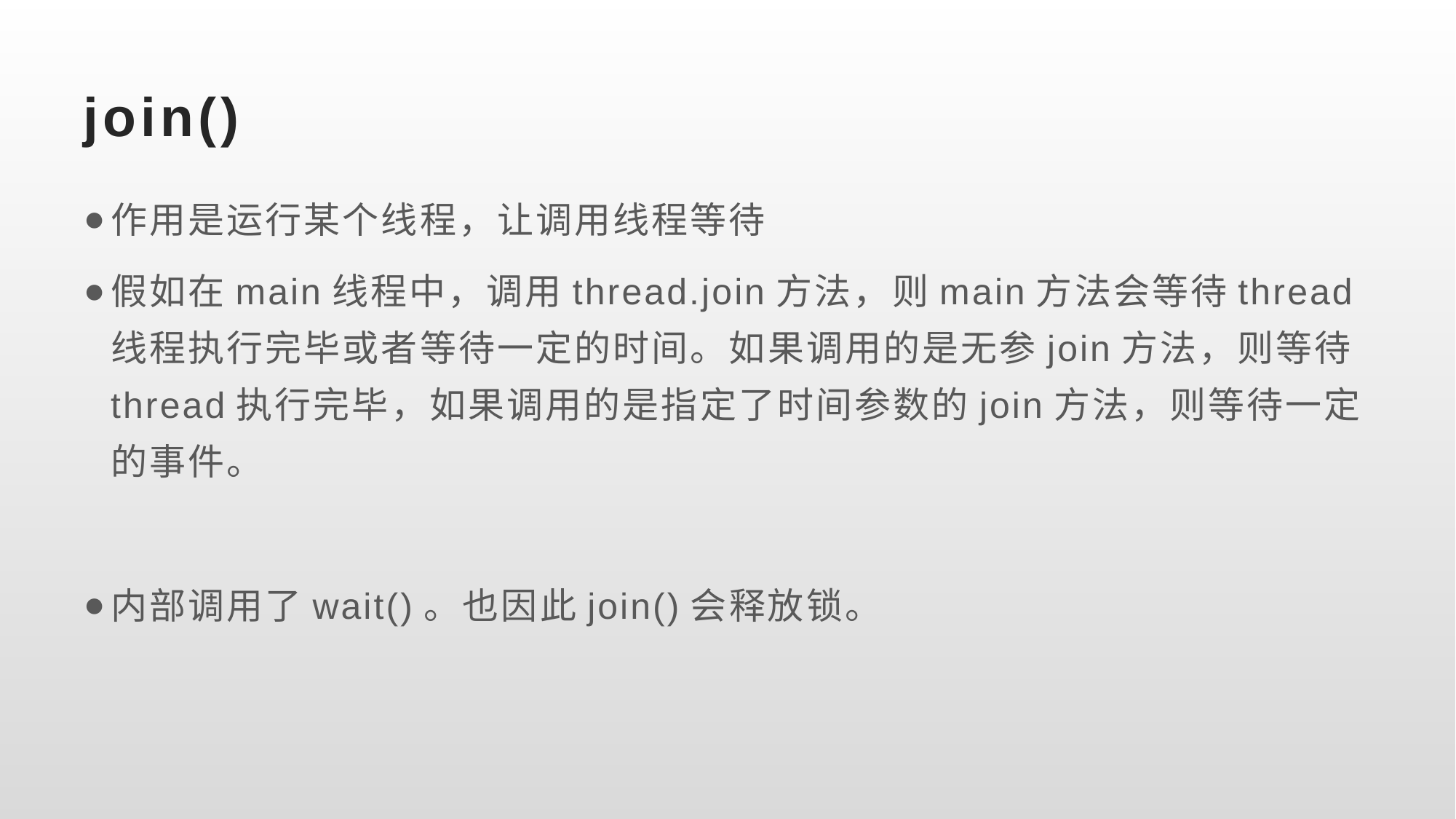

# join()
作用是运行某个线程，让调用线程等待
假如在main线程中，调用thread.join方法，则main方法会等待thread线程执行完毕或者等待一定的时间。如果调用的是无参join方法，则等待thread执行完毕，如果调用的是指定了时间参数的join方法，则等待一定的事件。

内部调用了wait()。也因此join()会释放锁。